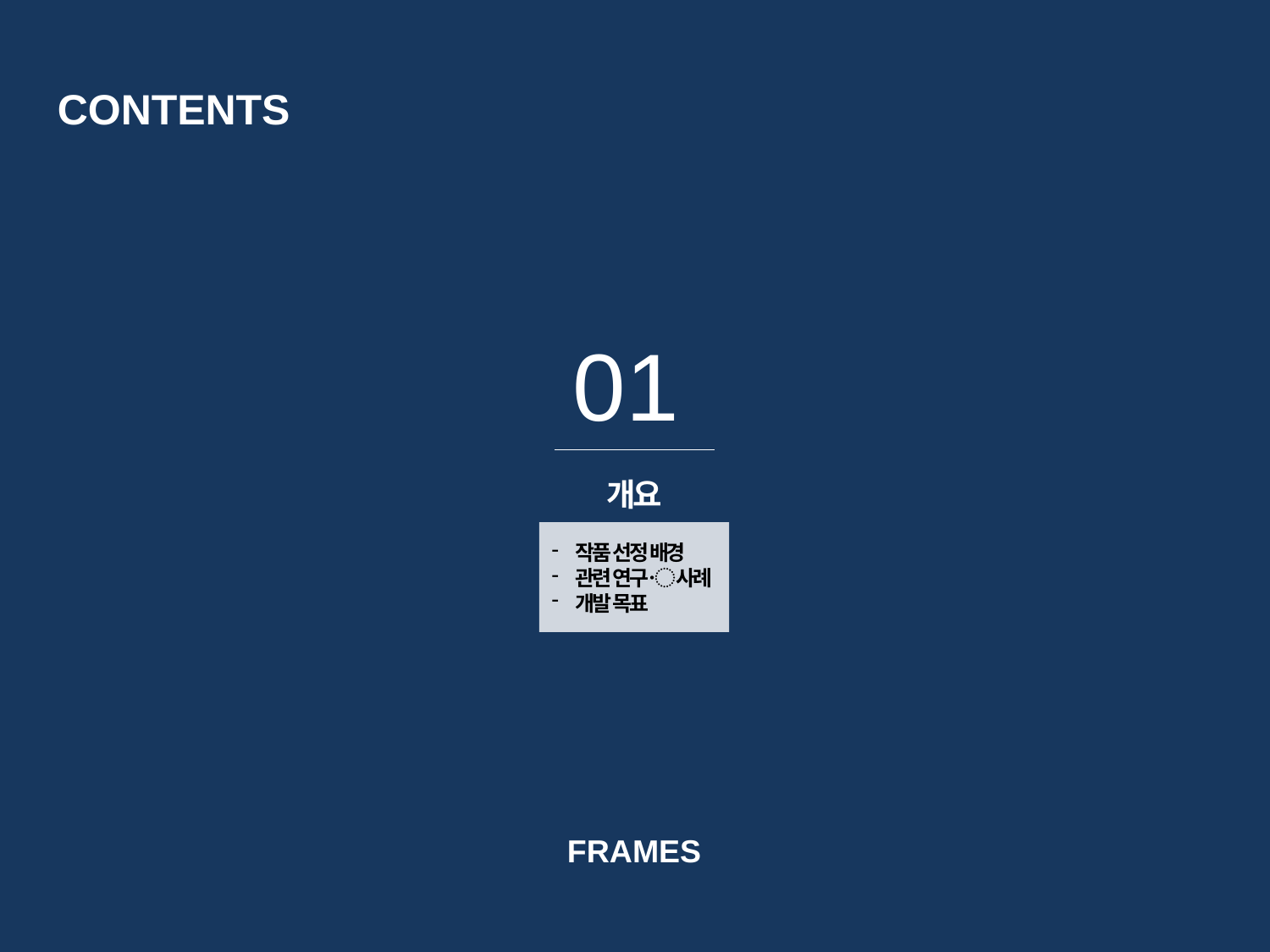

CONTENTS
 01
개요
작품 선정 배경
관련 연구 〮 사례
개발 목표
개요
FRAMES